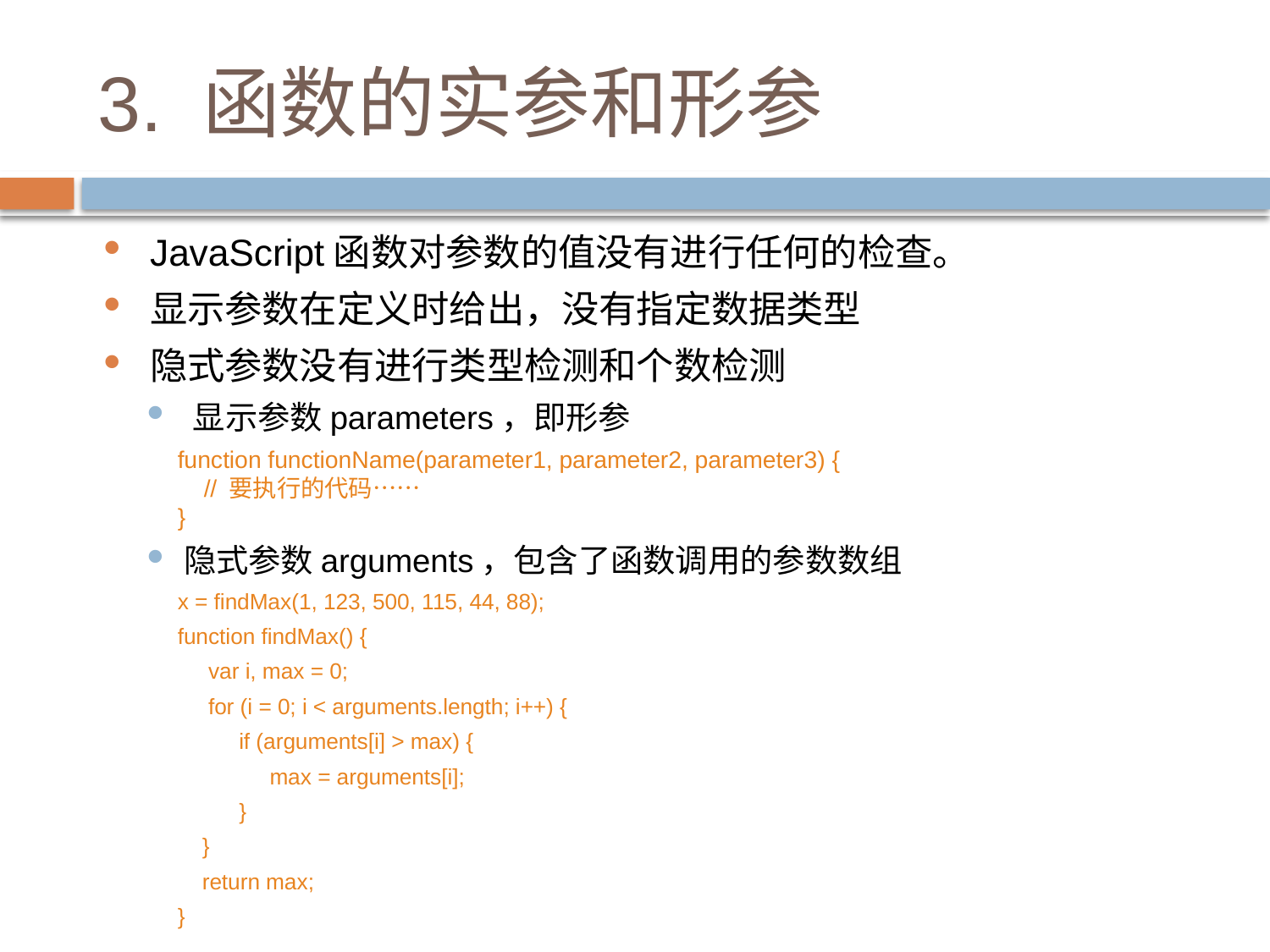

# 3. 函数的实参和形参
JavaScript函数对参数的值没有进行任何的检查。
显示参数在定义时给出，没有指定数据类型
隐式参数没有进行类型检测和个数检测
显示参数parameters，即形参
function functionName(parameter1, parameter2, parameter3) {
    // 要执行的代码……
}
隐式参数arguments，包含了函数调用的参数数组
x = findMax(1, 123, 500, 115, 44, 88);
function findMax() {
     var i, max = 0;
     for (i = 0; i < arguments.length; i++) {
          if (arguments[i] > max) {
               max = arguments[i];
          }
    }
    return max;
}